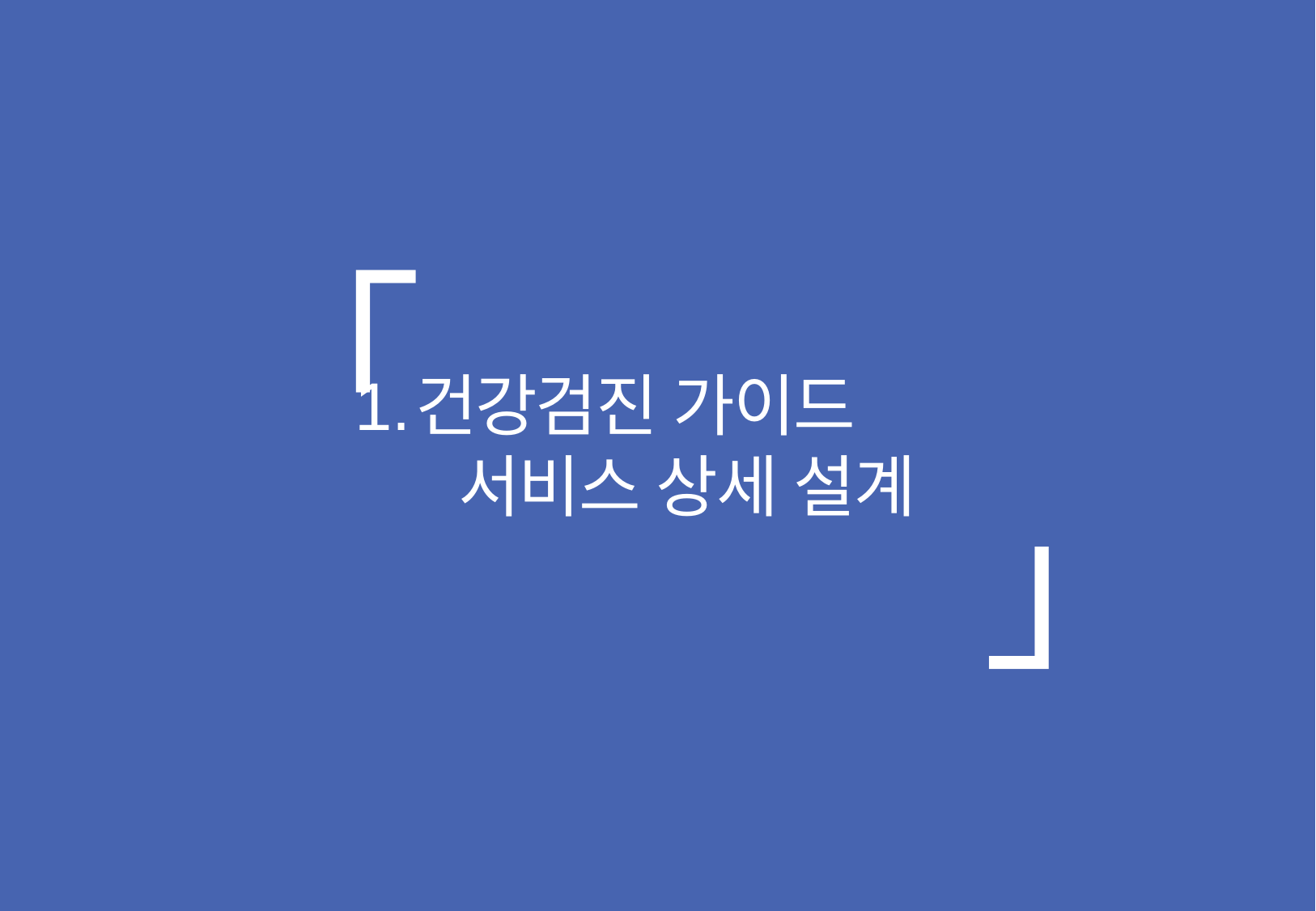

「
」
건강검진 가이드
     서비스 상세 설계